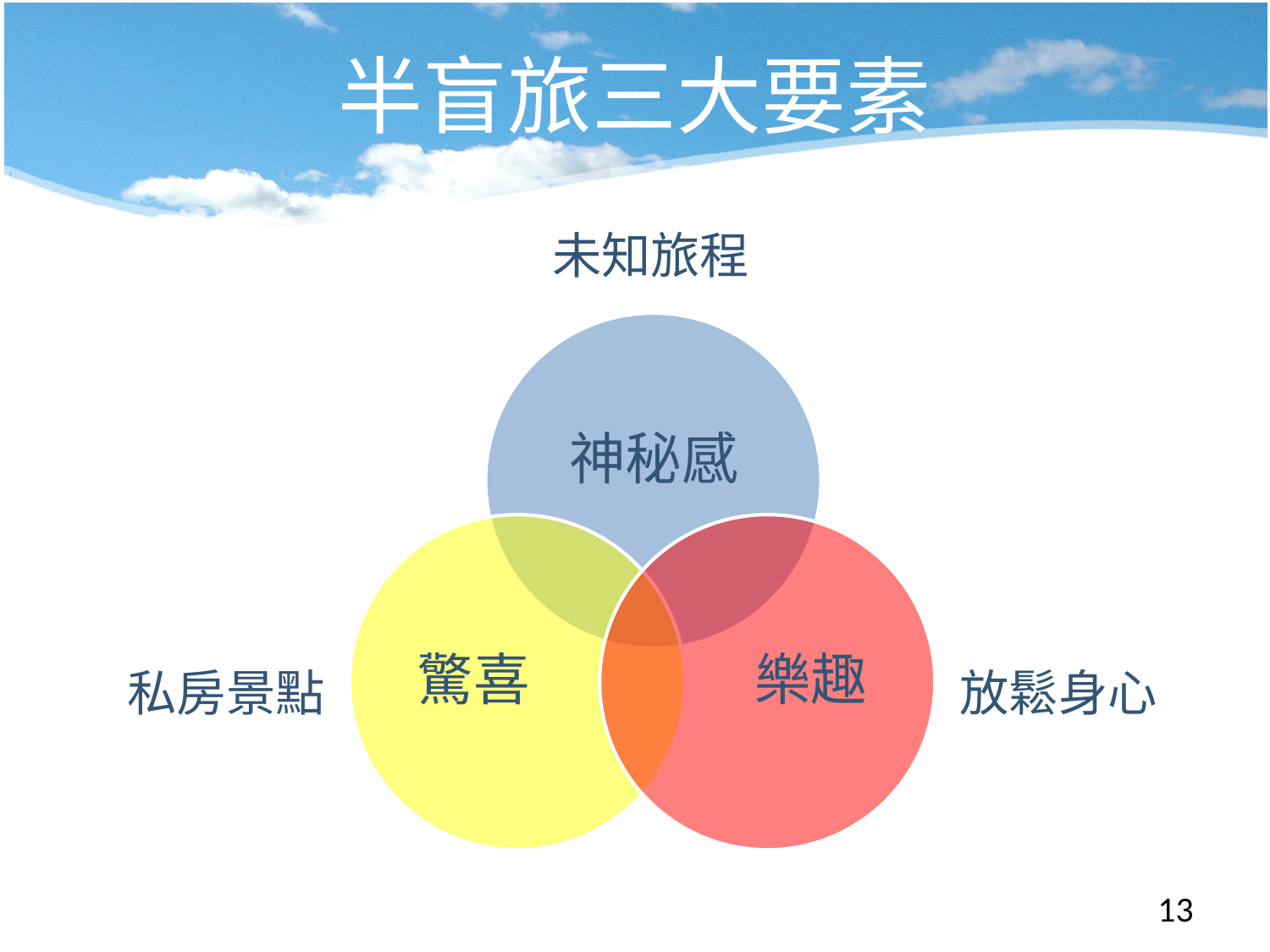

# 半盲旅三大要素
未知旅程

驚喜
樂趣
神秘感
私房景點
放鬆身心
13